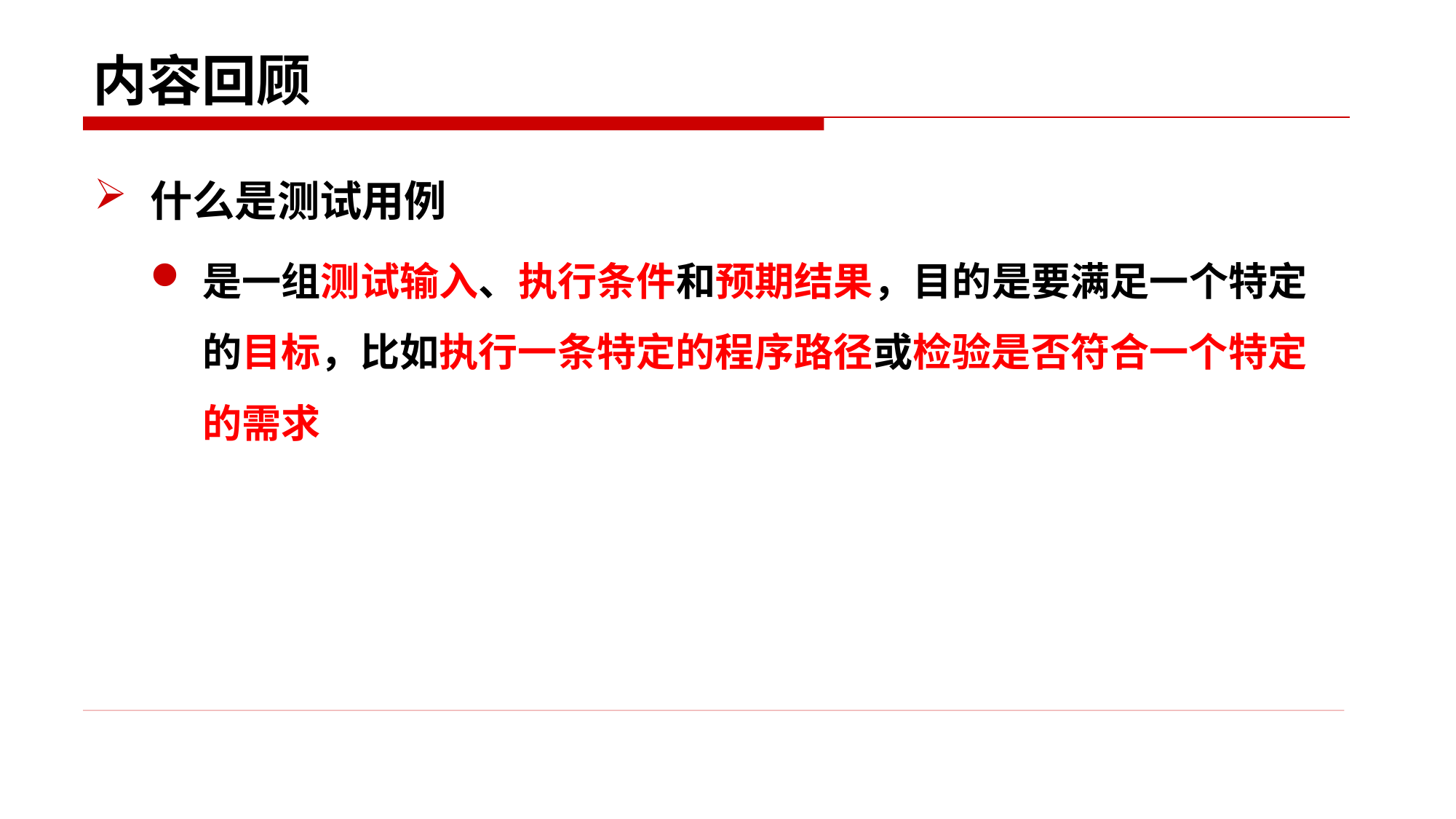

# 内容回顾
什么是测试用例
是一组测试输入、执行条件和预期结果，目的是要满足一个特定的目标，比如执行一条特定的程序路径或检验是否符合一个特定的需求